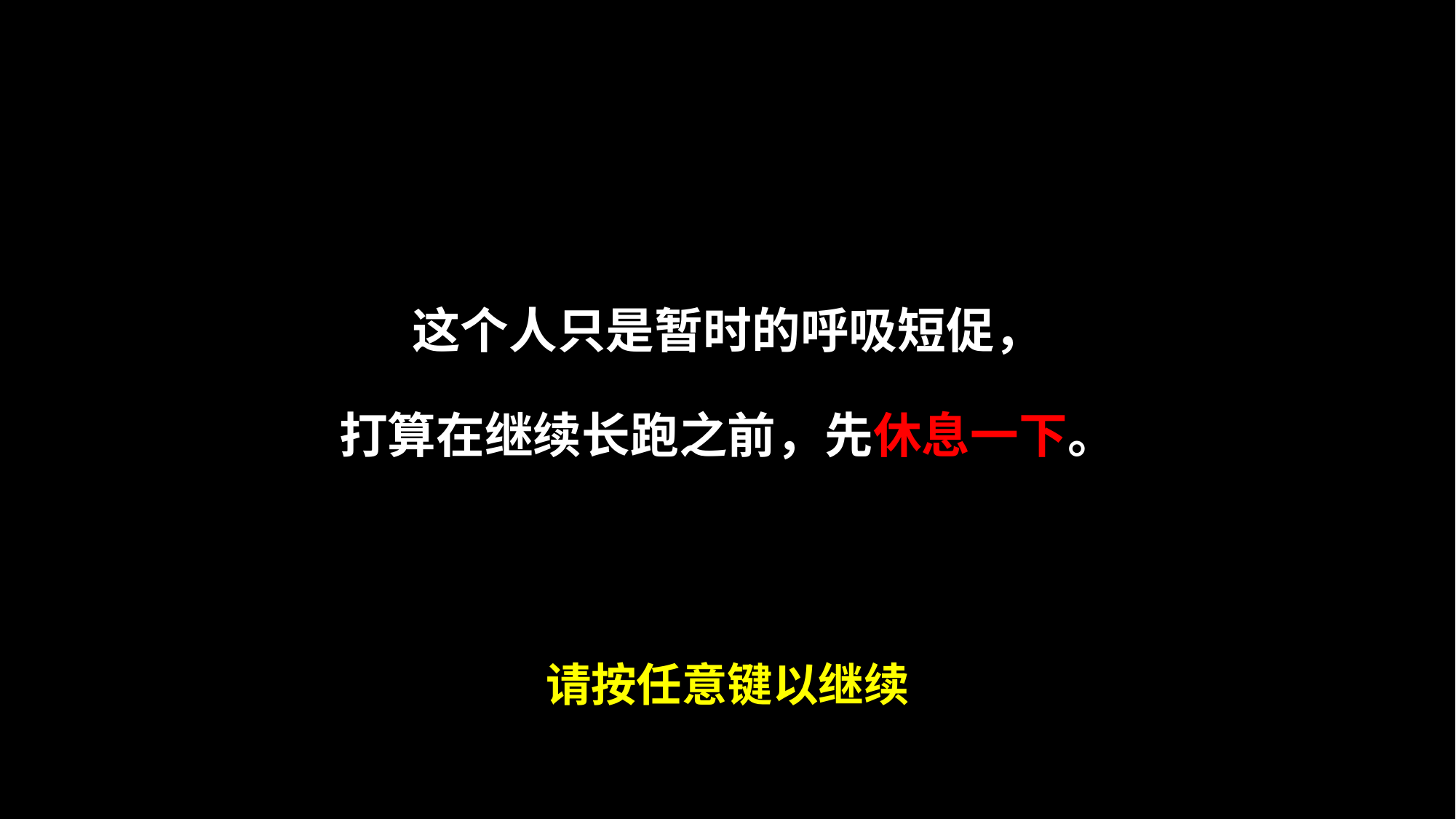

# 这个人只是暂时的呼吸短促， 打算在继续长跑之前，先休息一下。
请按任意键以继续